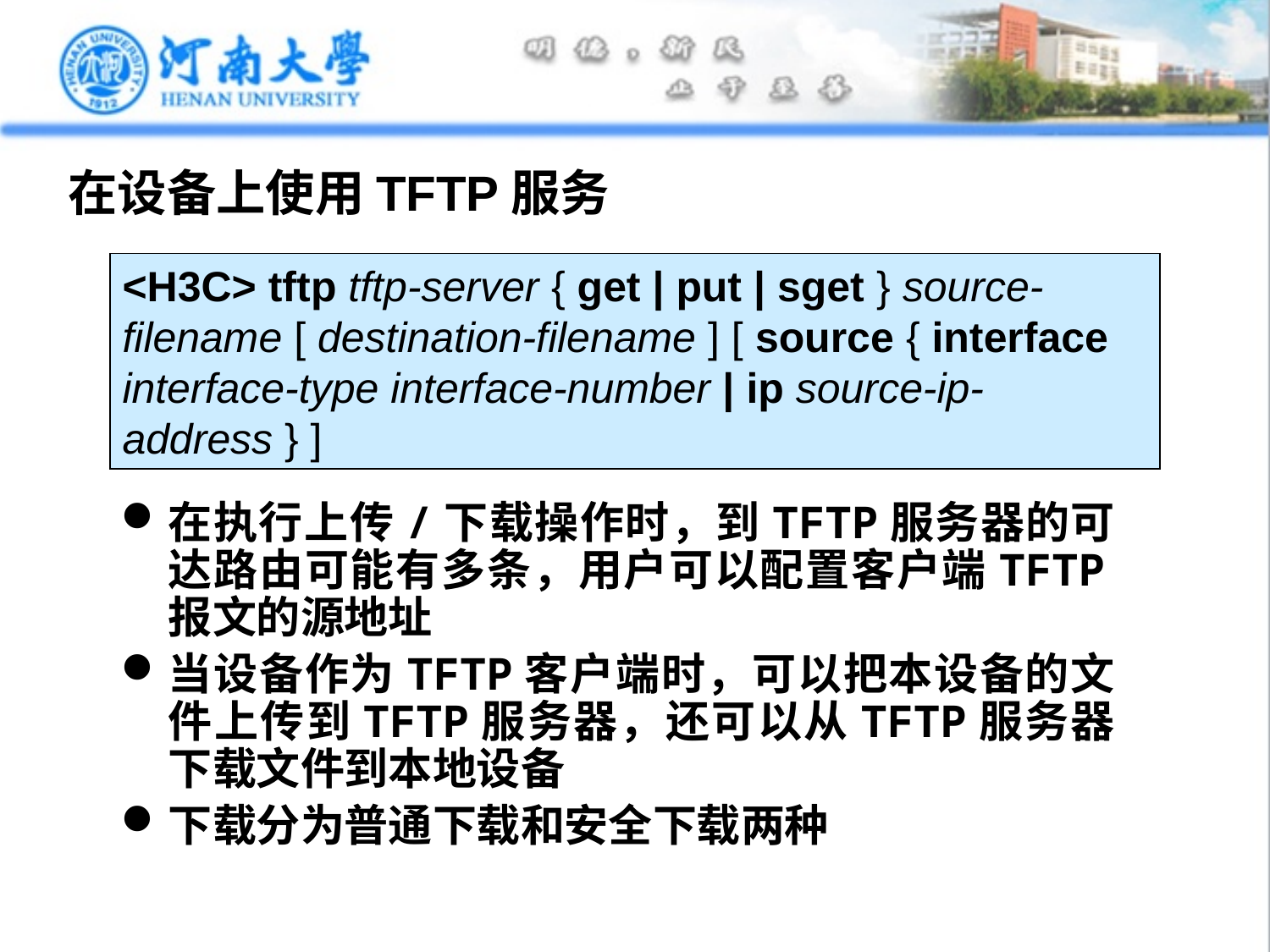

# 在设备上使用TFTP服务

在执行上传/下载操作时，到TFTP服务器的可达路由可能有多条，用户可以配置客户端TFTP报文的源地址
当设备作为TFTP客户端时，可以把本设备的文件上传到TFTP服务器，还可以从TFTP服务器下载文件到本地设备
下载分为普通下载和安全下载两种
<H3C> tftp tftp-server { get | put | sget } source-filename [ destination-filename ] [ source { interface interface-type interface-number | ip source-ip-address } ]